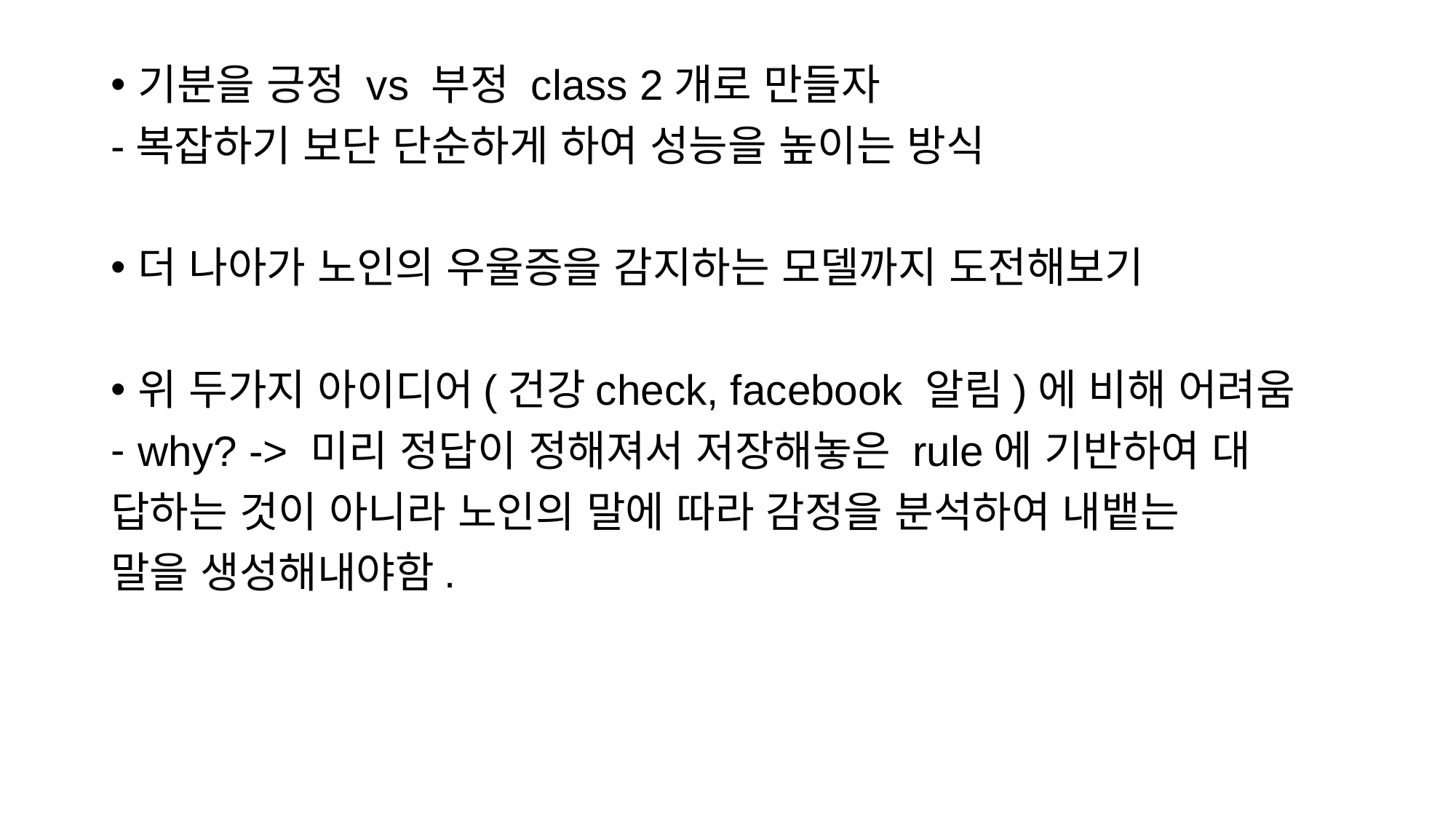

기분을 긍정 vs 부정 class 2개로 만들자
-복잡하기 보단 단순하게 하여 성능을 높이는 방식

더 나아가 노인의 우울증을 감지하는 모델까지 도전해보기

위 두가지 아이디어(건강check, facebook 알림)에 비해 어려움
why? -> 미리 정답이 정해져서 저장해놓은 rule에 기반하여 대
답하는 것이 아니라 노인의 말에 따라 감정을 분석하여 내뱉는
말을 생성해내야함.